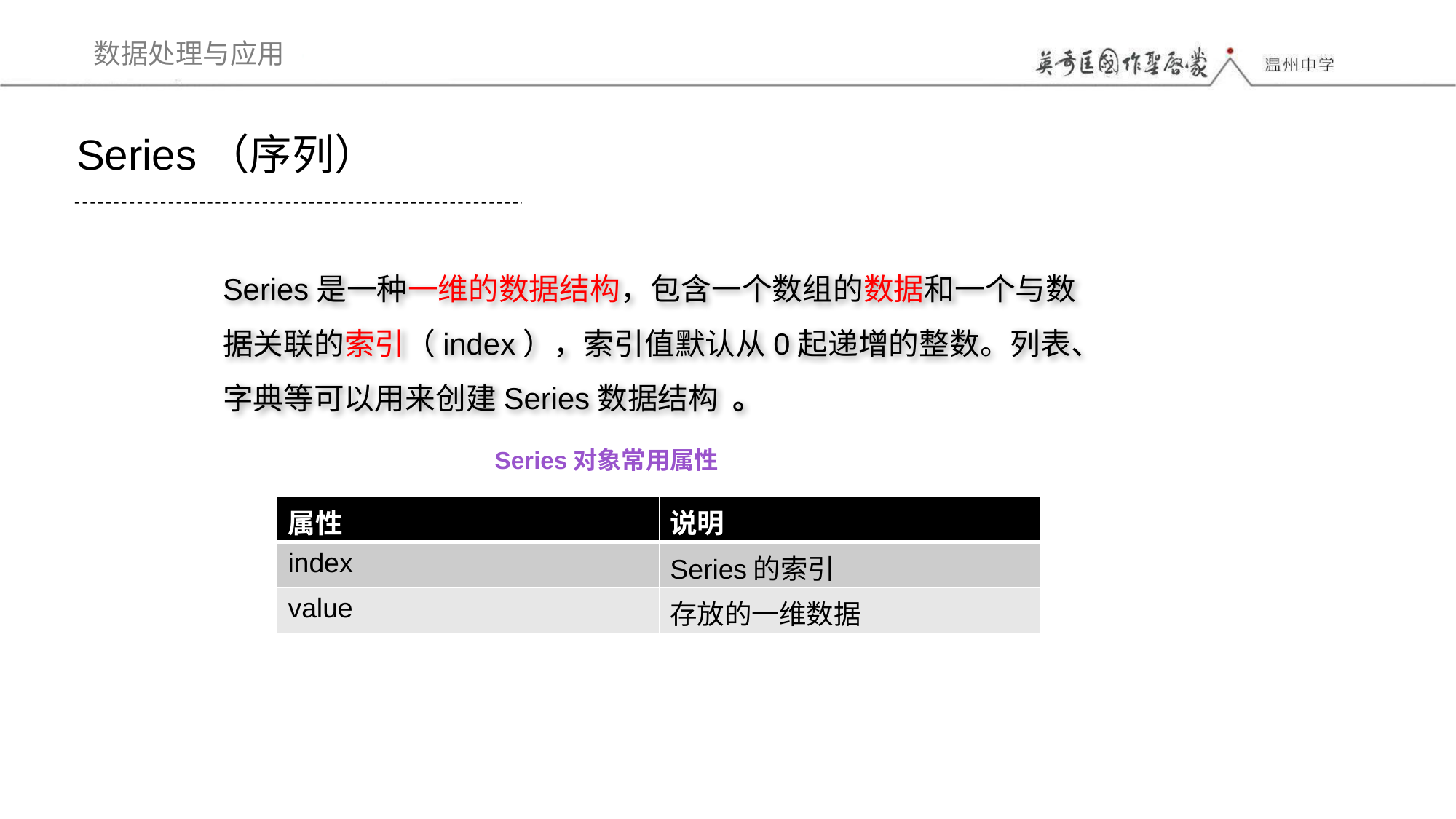

# Series（序列）
Series是一种一维的数据结构，包含一个数组的数据和一个与数据关联的索引（index），索引值默认从0起递增的整数。列表、字典等可以用来创建Series数据结构  。

Series对象常用属性
| 属性 | 说明 |
| --- | --- |
| index | Series的索引 |
| value | 存放的一维数据 |